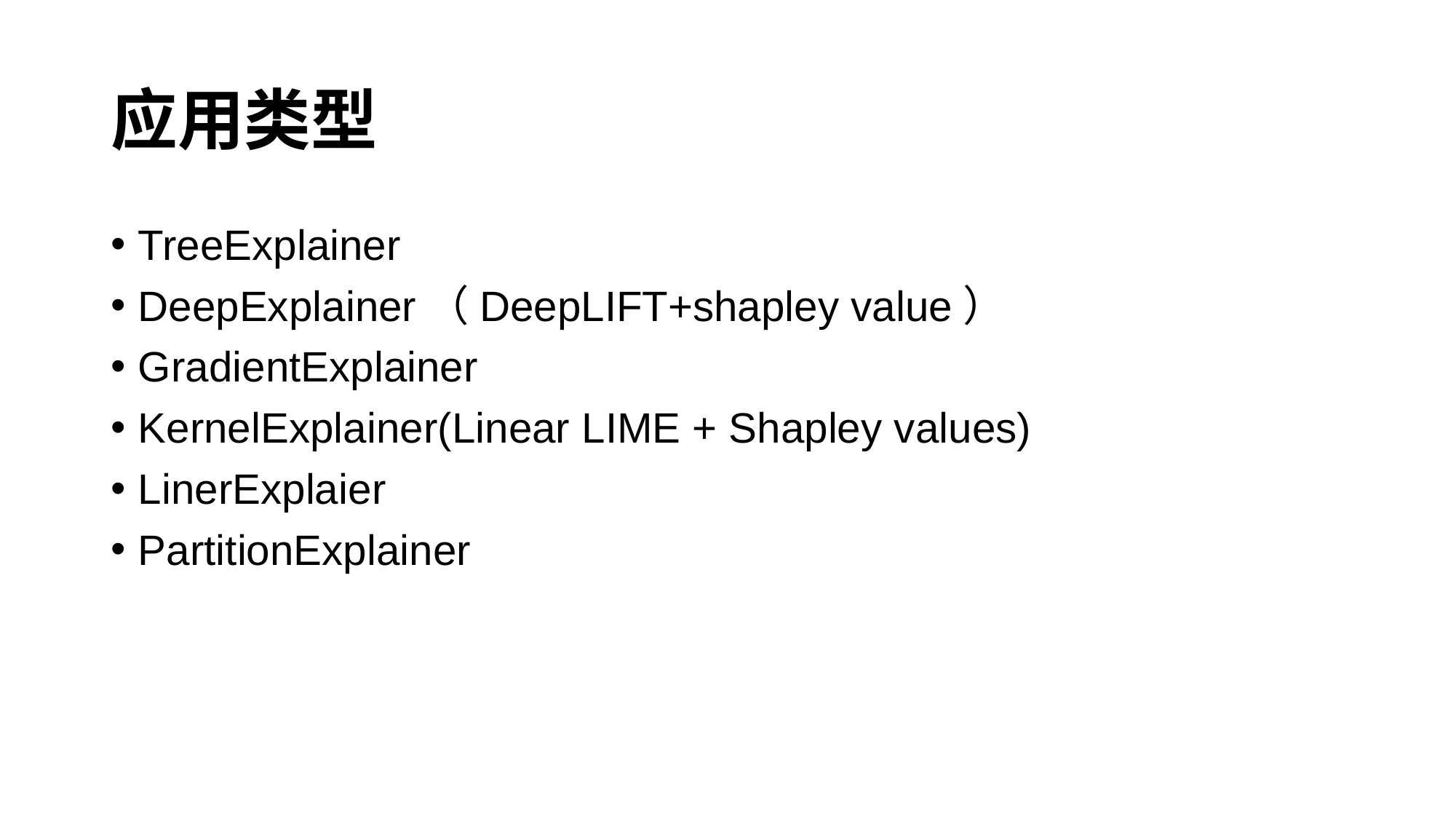

# 应用类型
TreeExplainer
DeepExplainer（DeepLIFT+shapley value）
GradientExplainer
KernelExplainer(Linear LIME + Shapley values)
LinerExplaier
PartitionExplainer